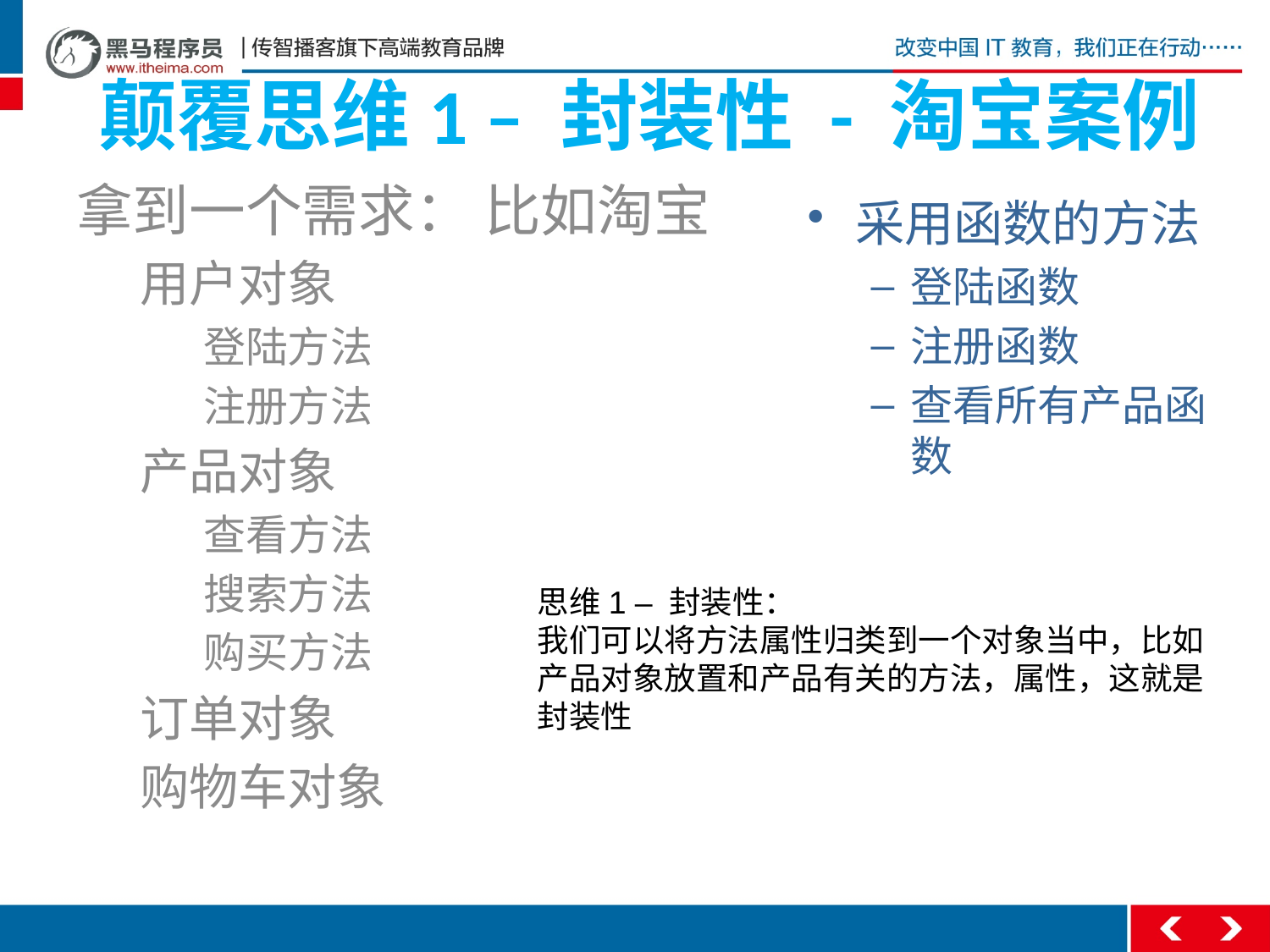

# 颠覆思维1 – 封装性 - 淘宝案例
拿到一个需求： 比如淘宝
用户对象
登陆方法
注册方法
产品对象
查看方法
搜索方法
购买方法
订单对象
购物车对象
采用函数的方法
登陆函数
注册函数
查看所有产品函数
思维1 – 封装性：
我们可以将方法属性归类到一个对象当中，比如产品对象放置和产品有关的方法，属性，这就是封装性